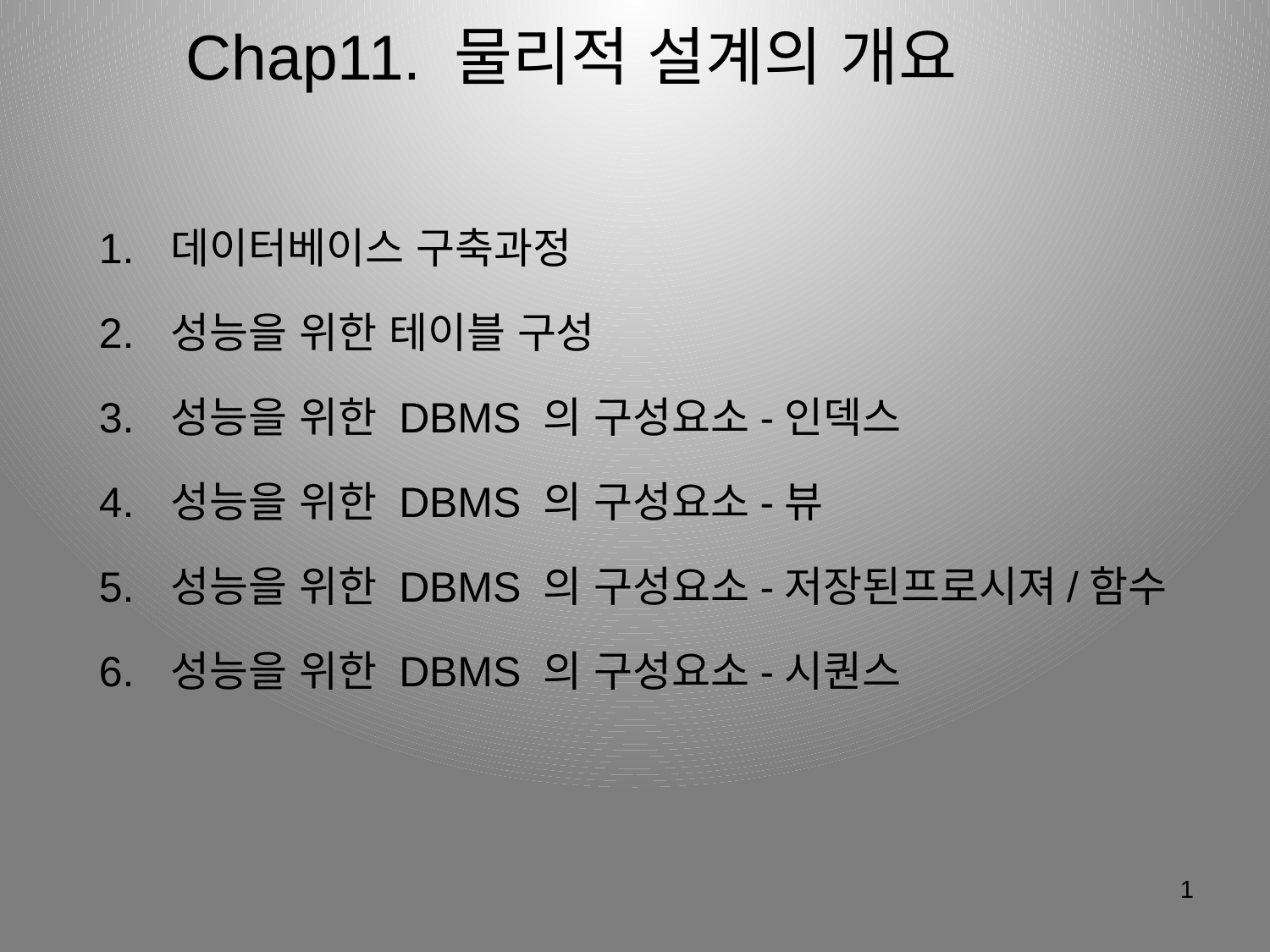

Chap11. 물리적 설계의 개요
데이터베이스 구축과정
성능을 위한 테이블 구성
성능을 위한 DBMS 의 구성요소-인덱스
성능을 위한 DBMS 의 구성요소-뷰
성능을 위한 DBMS 의 구성요소-저장된프로시져/함수
성능을 위한 DBMS 의 구성요소-시퀀스

1